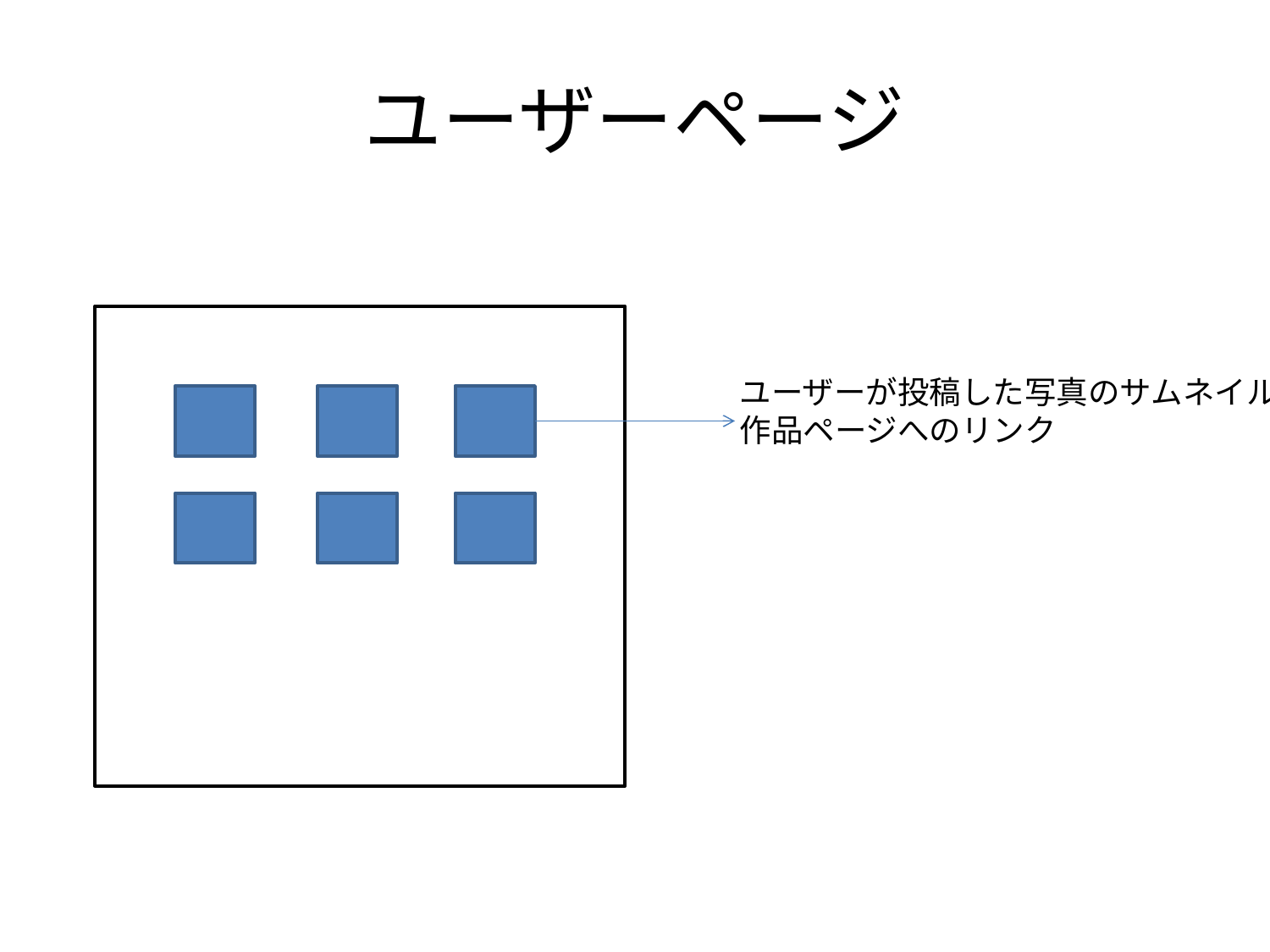

# ユーザーページ

ユーザーが投稿した写真のサムネイル
作品ページへのリンク